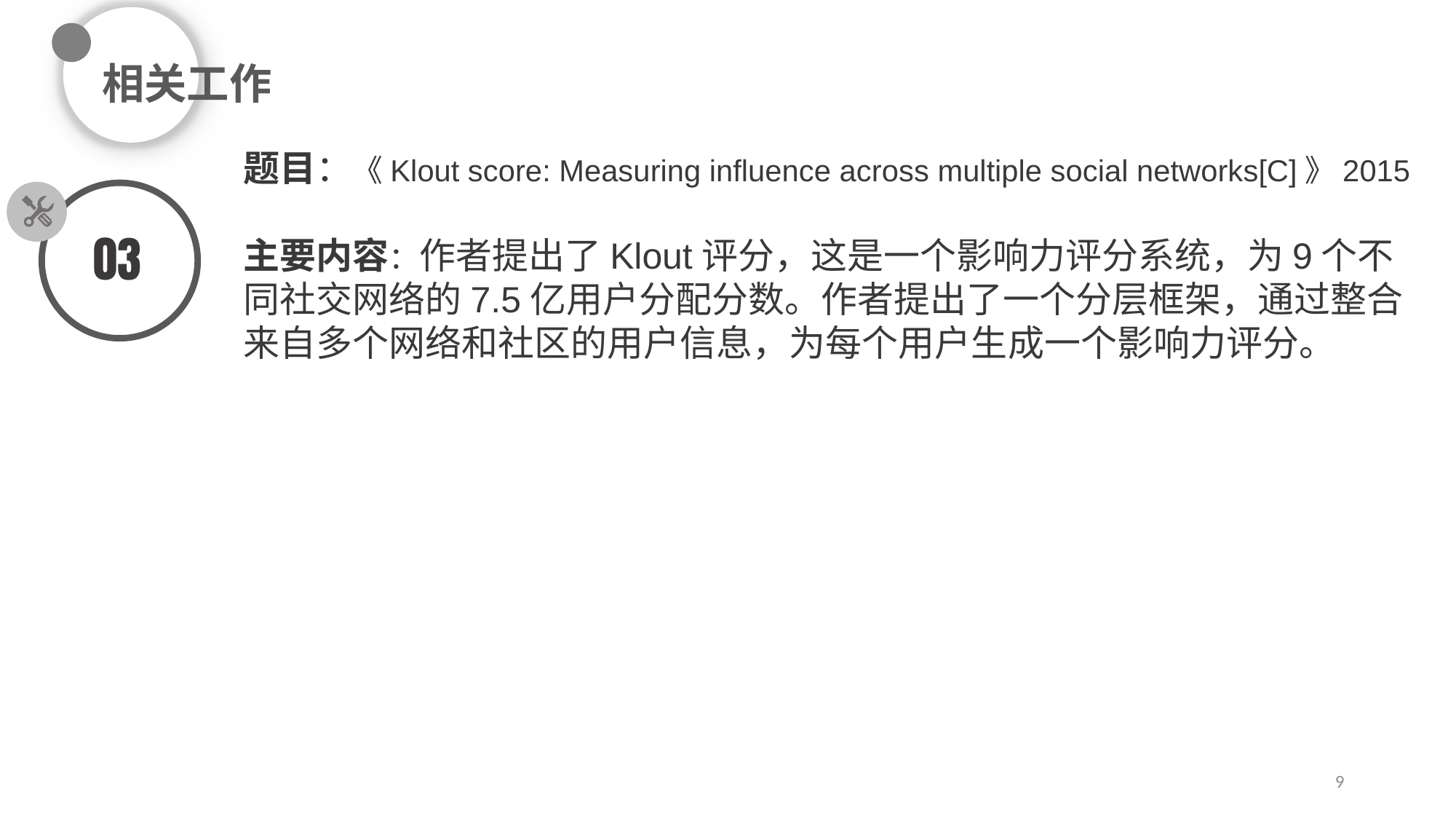

相关工作
题目：《Klout score: Measuring influence across multiple social networks[C]》2015

主要内容：作者提出了Klout评分，这是一个影响力评分系统，为9个不同社交网络的7.5亿用户分配分数。作者提出了一个分层框架，通过整合来自多个网络和社区的用户信息，为每个用户生成一个影响力评分。

03
9